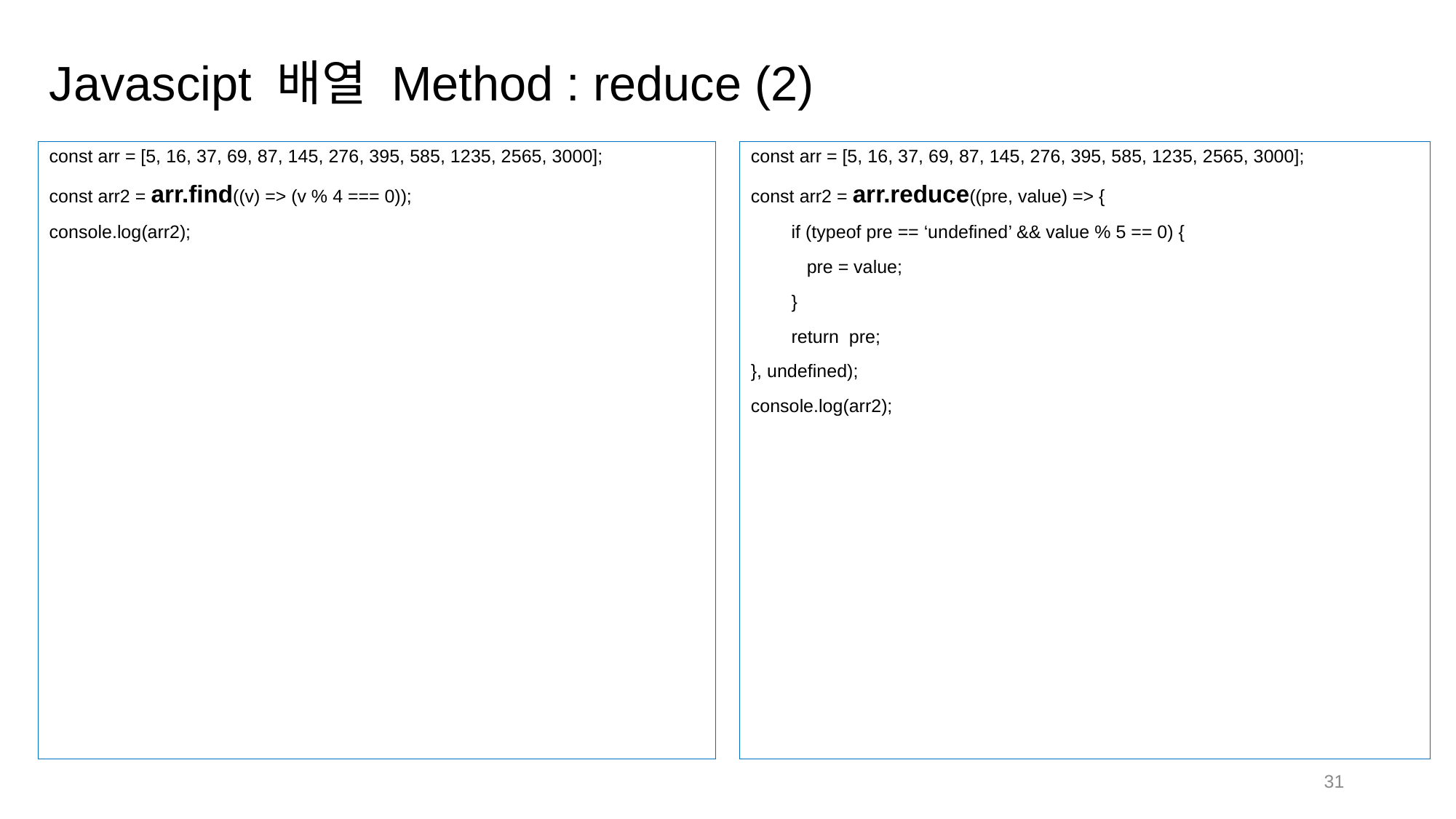

# Javascipt 배열 Method : reduce (2)
const arr = [5, 16, 37, 69, 87, 145, 276, 395, 585, 1235, 2565, 3000];
const arr2 = arr.reduce((pre, value) => {
        if (typeof pre == ‘undefined’ && value % 5 == 0) {
           pre = value;
        }
        return  pre;
}, undefined);
console.log(arr2);

const arr = [5, 16, 37, 69, 87, 145, 276, 395, 585, 1235, 2565, 3000];
const arr2 = arr.find((v) => (v % 4 === 0));
console.log(arr2);

31